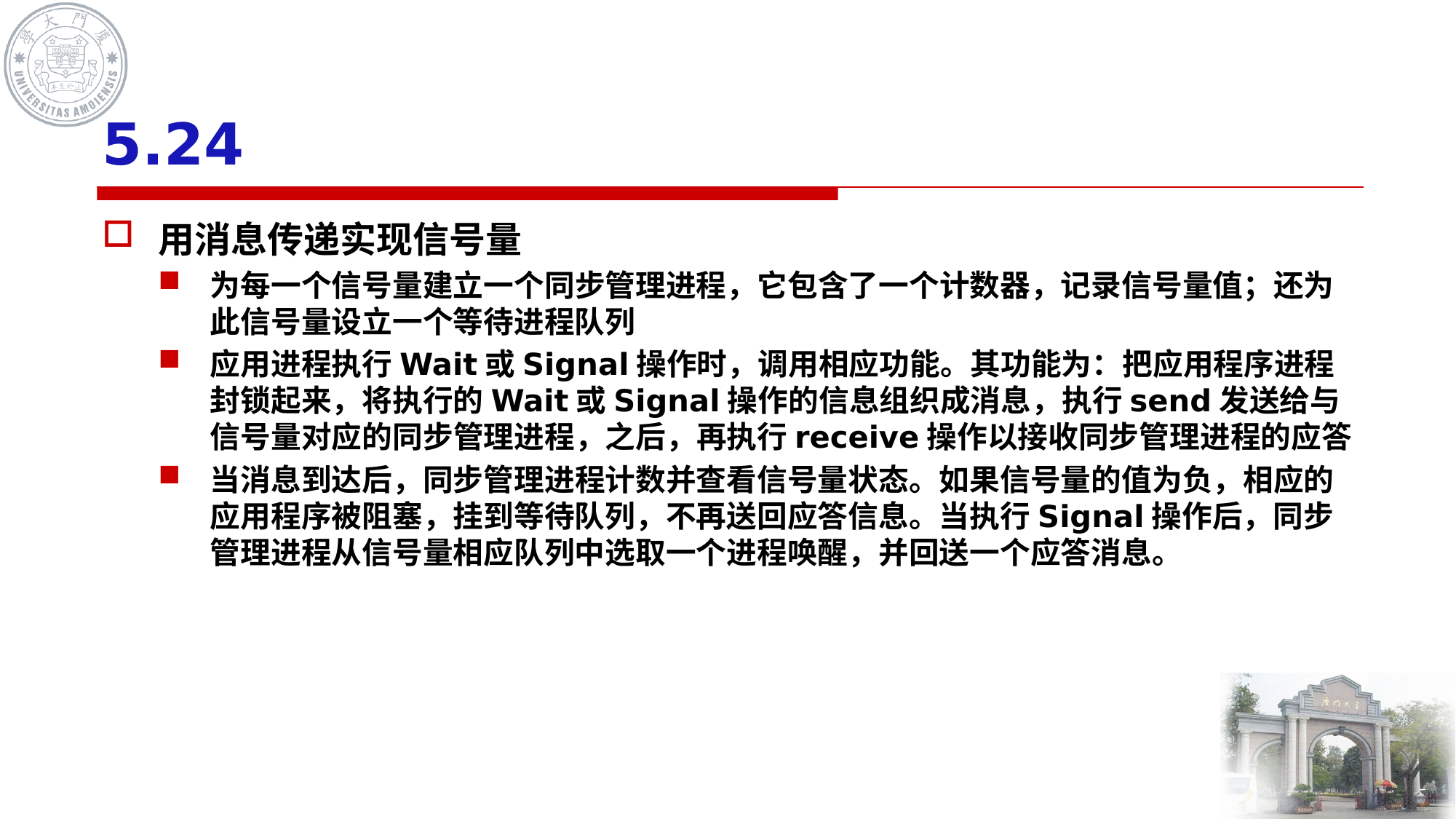

# 5.24
用消息传递实现信号量
为每一个信号量建立一个同步管理进程，它包含了一个计数器，记录信号量值；还为此信号量设立一个等待进程队列
应用进程执行Wait或Signal操作时，调用相应功能。其功能为：把应用程序进程封锁起来，将执行的Wait或Signal操作的信息组织成消息，执行send发送给与信号量对应的同步管理进程，之后，再执行receive操作以接收同步管理进程的应答
当消息到达后，同步管理进程计数并查看信号量状态。如果信号量的值为负，相应的应用程序被阻塞，挂到等待队列，不再送回应答信息。当执行Signal操作后，同步管理进程从信号量相应队列中选取一个进程唤醒，并回送一个应答消息。